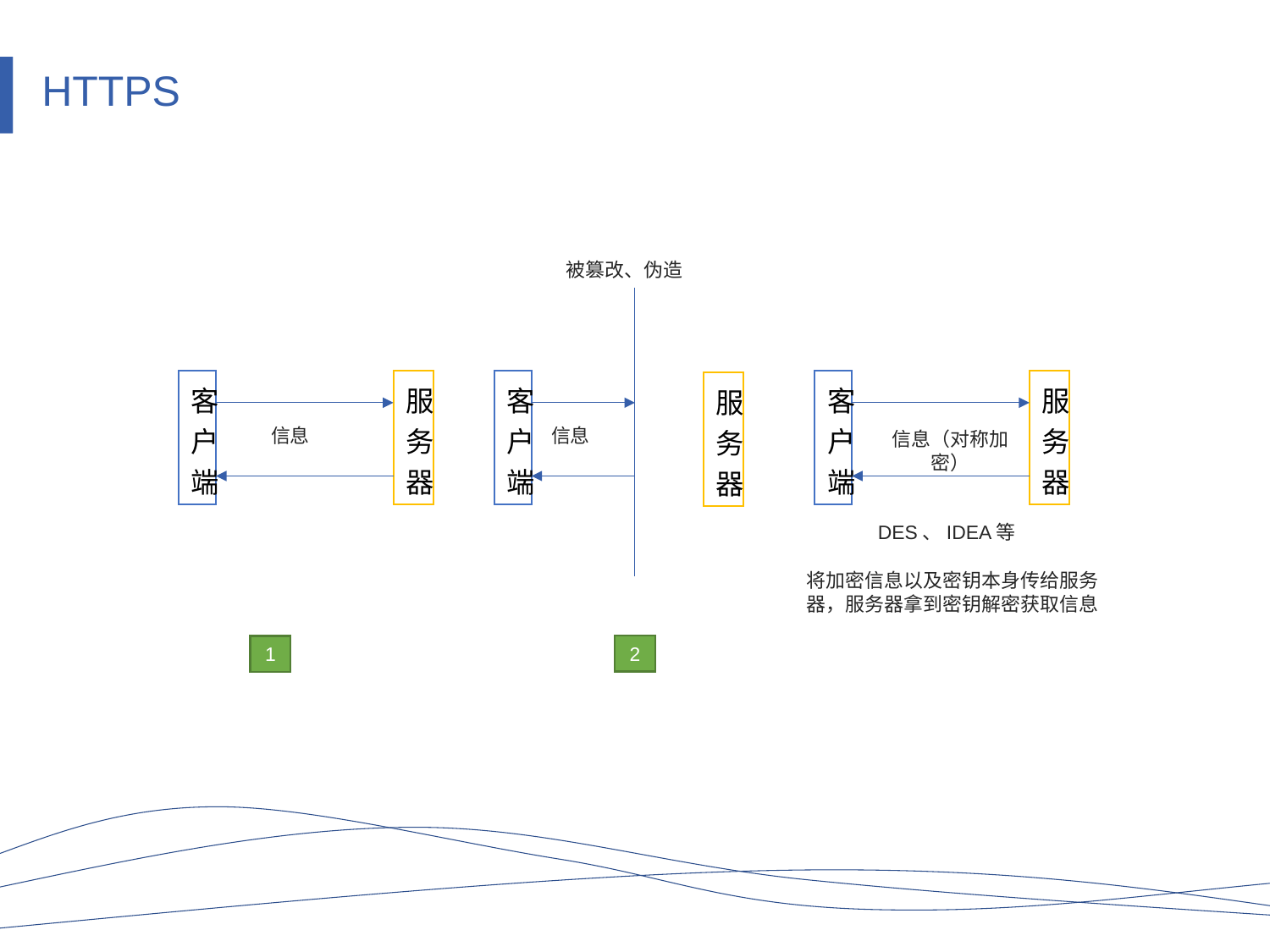

HTTPS
被篡改、伪造
客户端
服务器
客户端
客户端
服务器
服务器
信息
信息
信息（对称加密）
DES、IDEA等
将加密信息以及密钥本身传给服务器，服务器拿到密钥解密获取信息
2
1